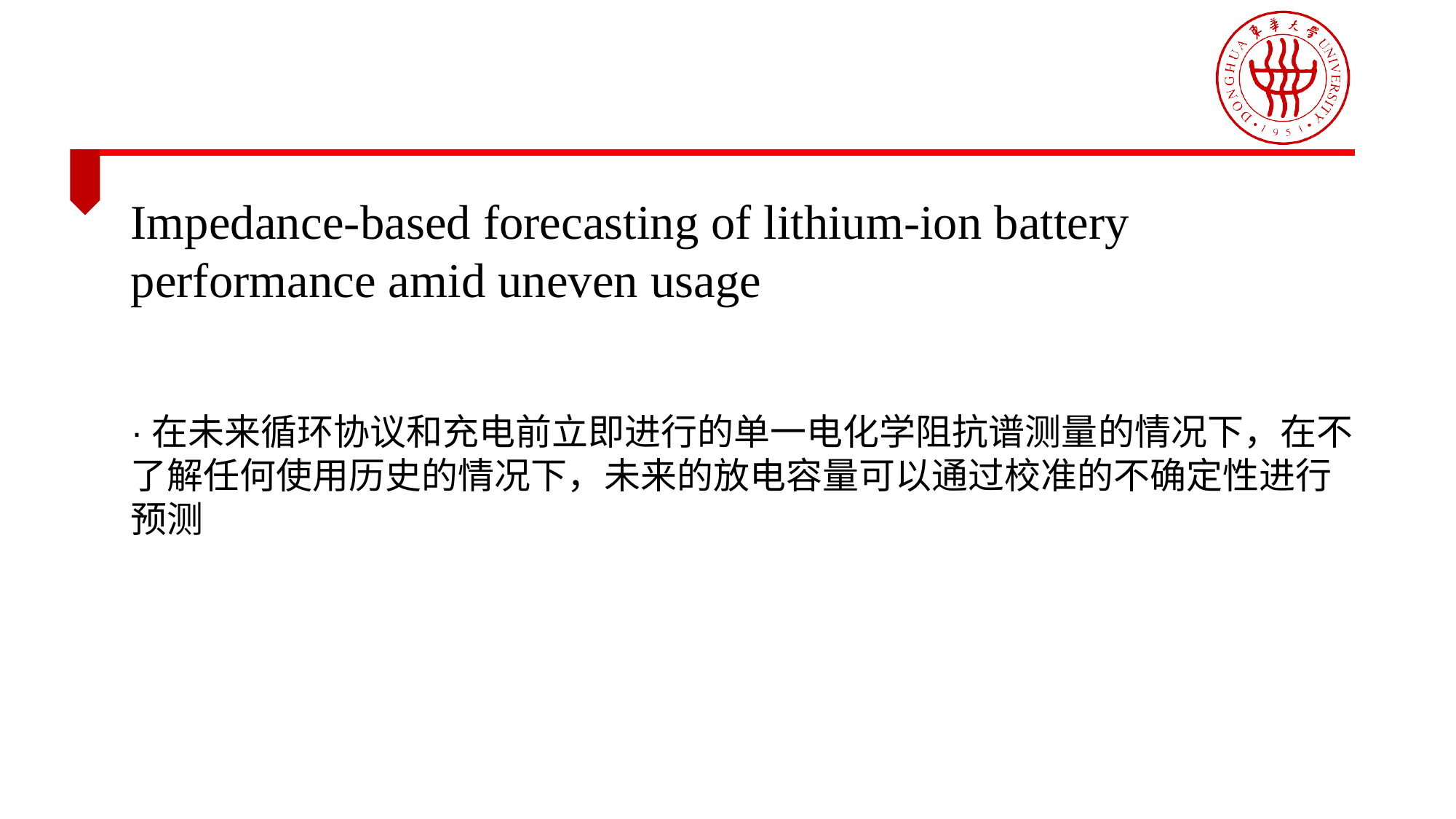

Impedance-based forecasting of lithium-ion battery performance amid uneven usage

·在未来循环协议和充电前立即进行的单一电化学阻抗谱测量的情况下，在不了解任何使用历史的情况下，未来的放电容量可以通过校准的不确定性进行预测